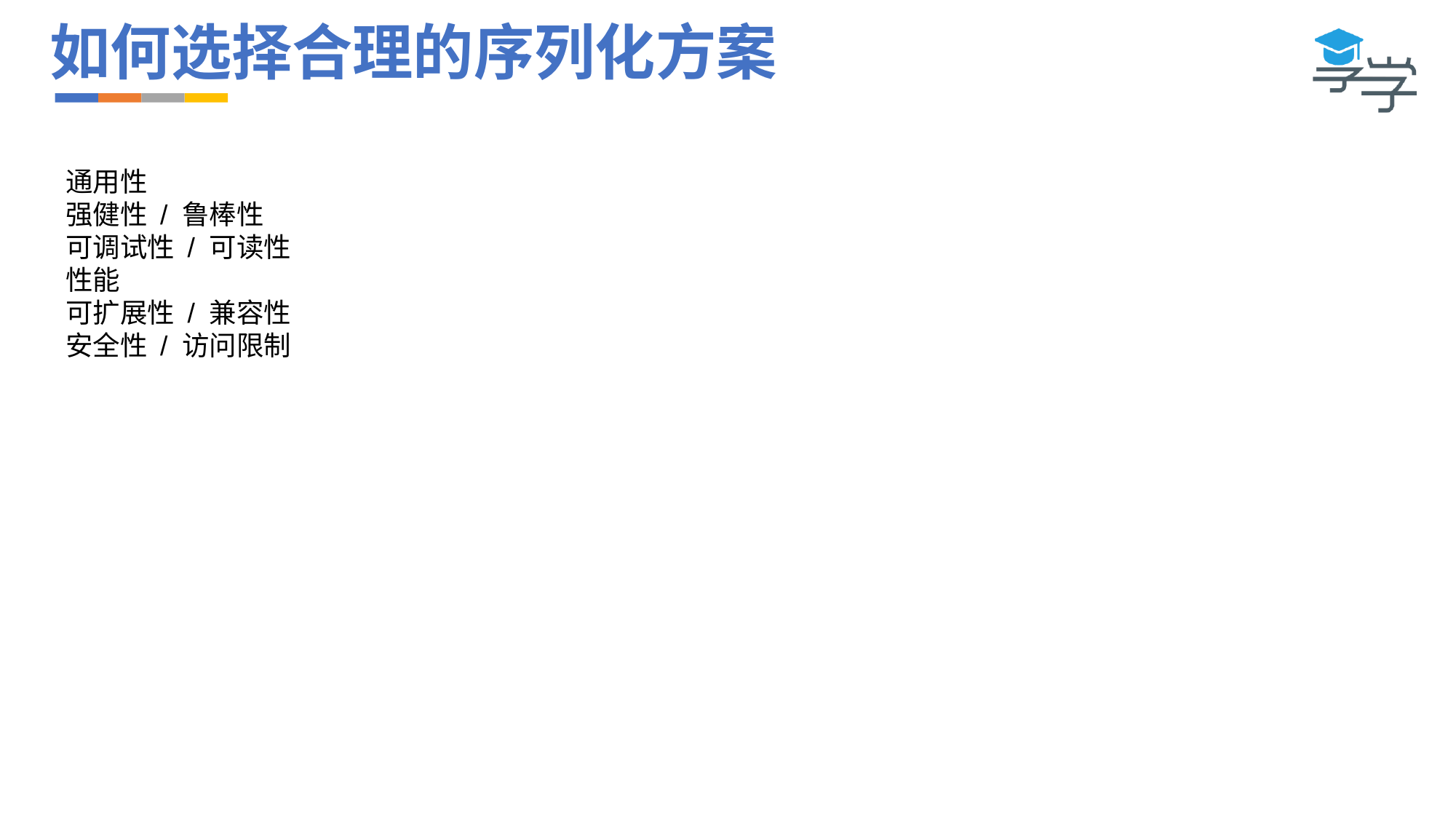

# 如何选择合理的序列化方案
通用性
强健性 / 鲁棒性
可调试性 / 可读性
性能
可扩展性 / 兼容性
安全性 / 访问限制